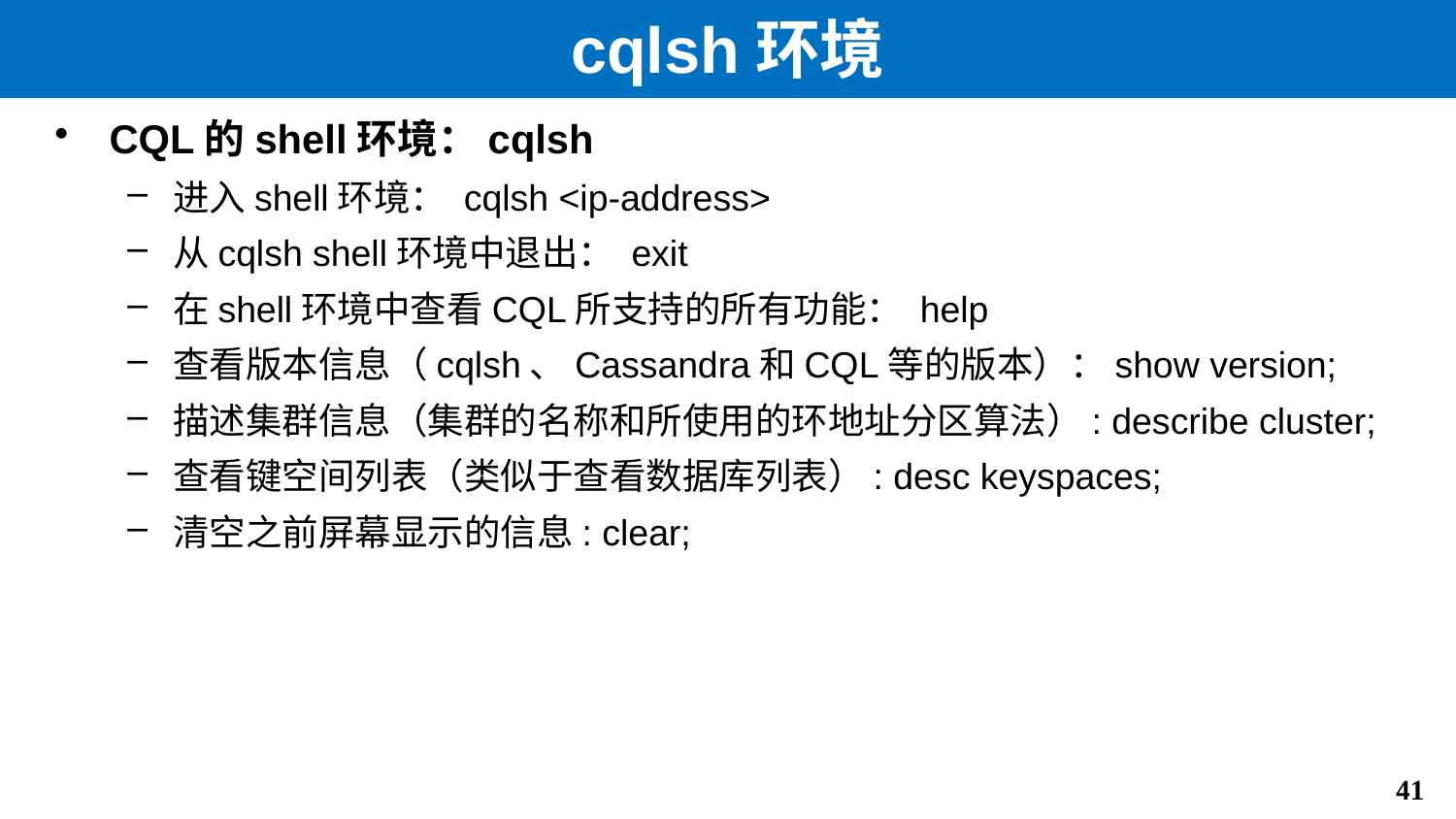

# cqlsh环境
CQL的shell环境：cqlsh
进入shell环境： cqlsh <ip-address>
从cqlsh shell环境中退出： exit
在shell环境中查看CQL所支持的所有功能： help
查看版本信息（cqlsh、Cassandra和CQL等的版本）：show version;
描述集群信息（集群的名称和所使用的环地址分区算法）: describe cluster;
查看键空间列表（类似于查看数据库列表）: desc keyspaces;
清空之前屏幕显示的信息: clear;